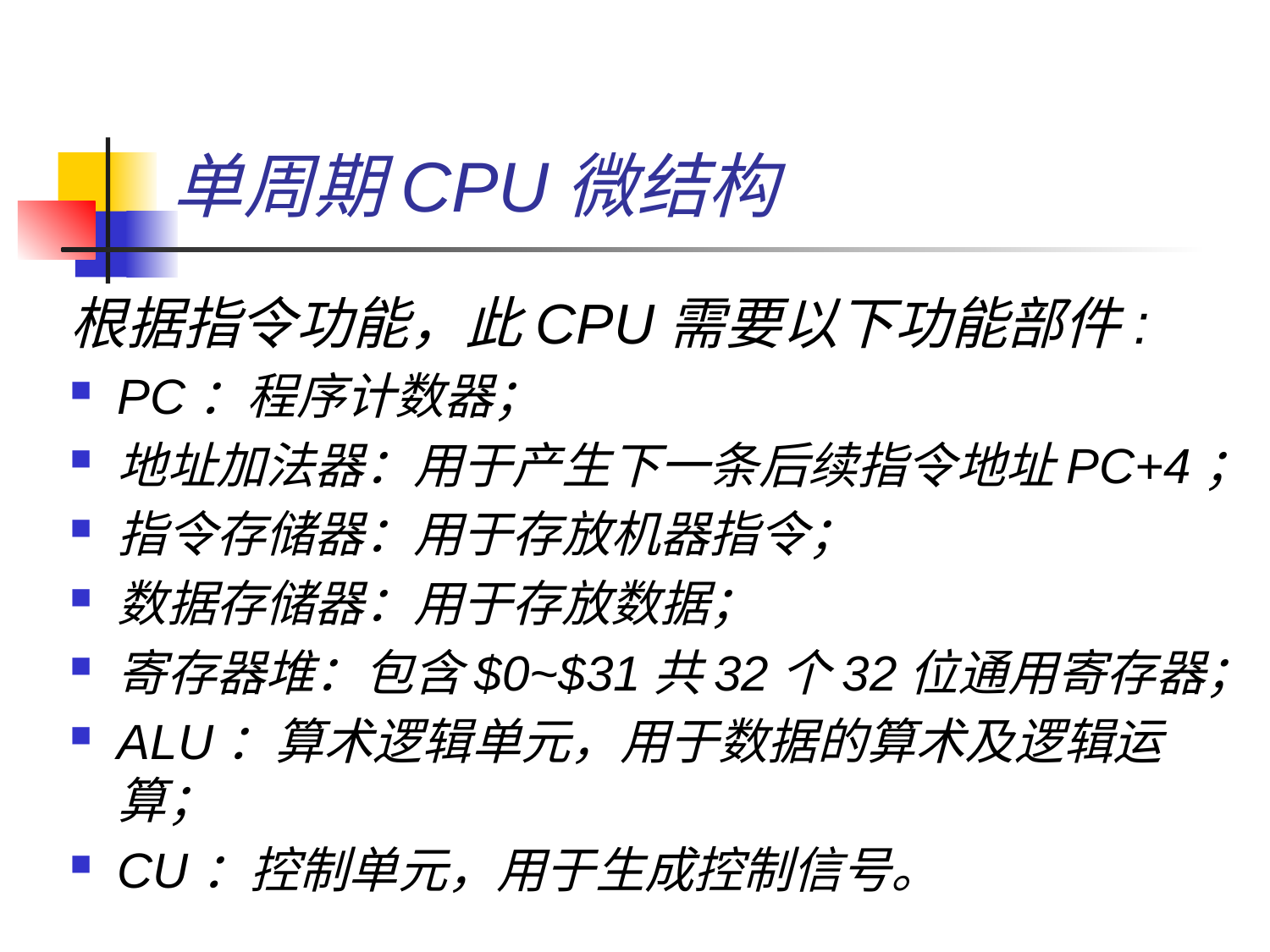

# 单周期CPU微结构
根据指令功能，此CPU需要以下功能部件:
PC：程序计数器；
地址加法器：用于产生下一条后续指令地址PC+4；
指令存储器：用于存放机器指令；
数据存储器：用于存放数据；
寄存器堆：包含$0~$31共32个32位通用寄存器；
ALU：算术逻辑单元，用于数据的算术及逻辑运算；
CU：控制单元，用于生成控制信号。